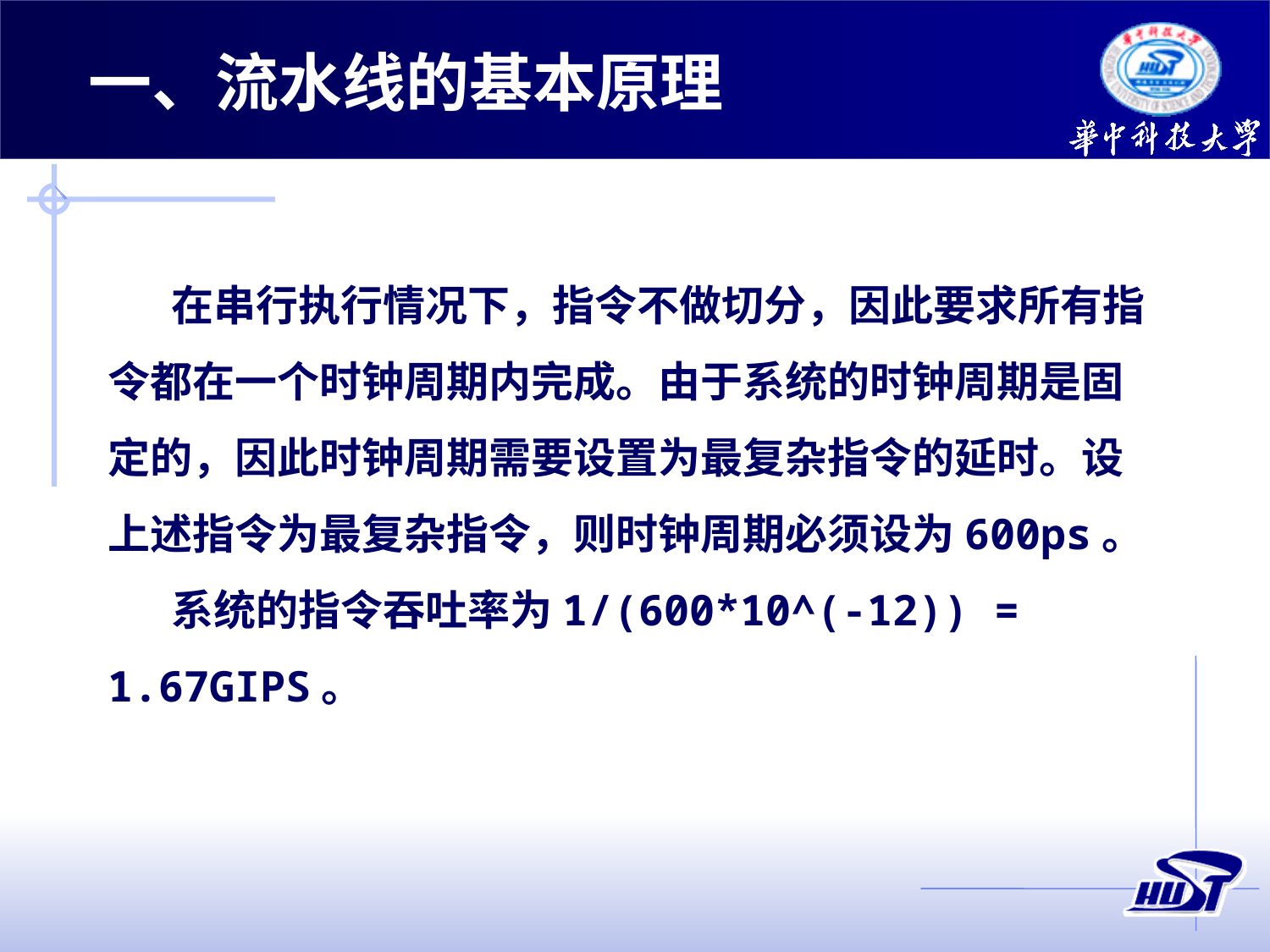

一、流水线的基本原理
在串行执行情况下，指令不做切分，因此要求所有指令都在一个时钟周期内完成。由于系统的时钟周期是固定的，因此时钟周期需要设置为最复杂指令的延时。设上述指令为最复杂指令，则时钟周期必须设为600ps。
系统的指令吞吐率为1/(600*10^(-12)) = 1.67GIPS。